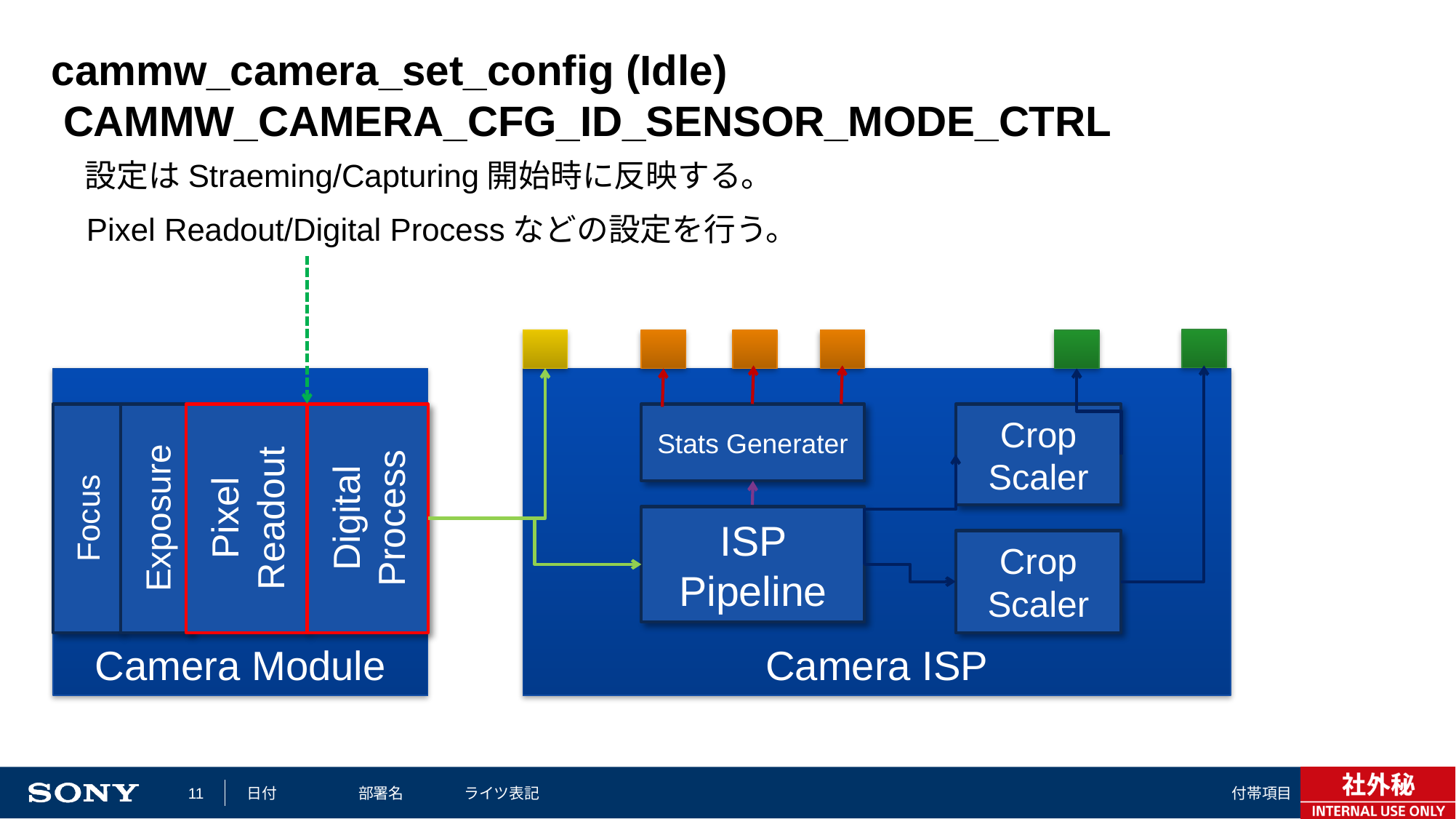

# cammw_camera_set_config (Idle) CAMMW_CAMERA_CFG_ID_SENSOR_MODE_CTRL
設定はStraeming/Capturing開始時に反映する。
Pixel Readout/Digital Processなどの設定を行う。

Camera ISP
Camera Module
Crop
Scaler
Digital Process
Focus
Exposure
Pixel Readout
Stats Generater
ISP Pipeline
Crop
Scaler